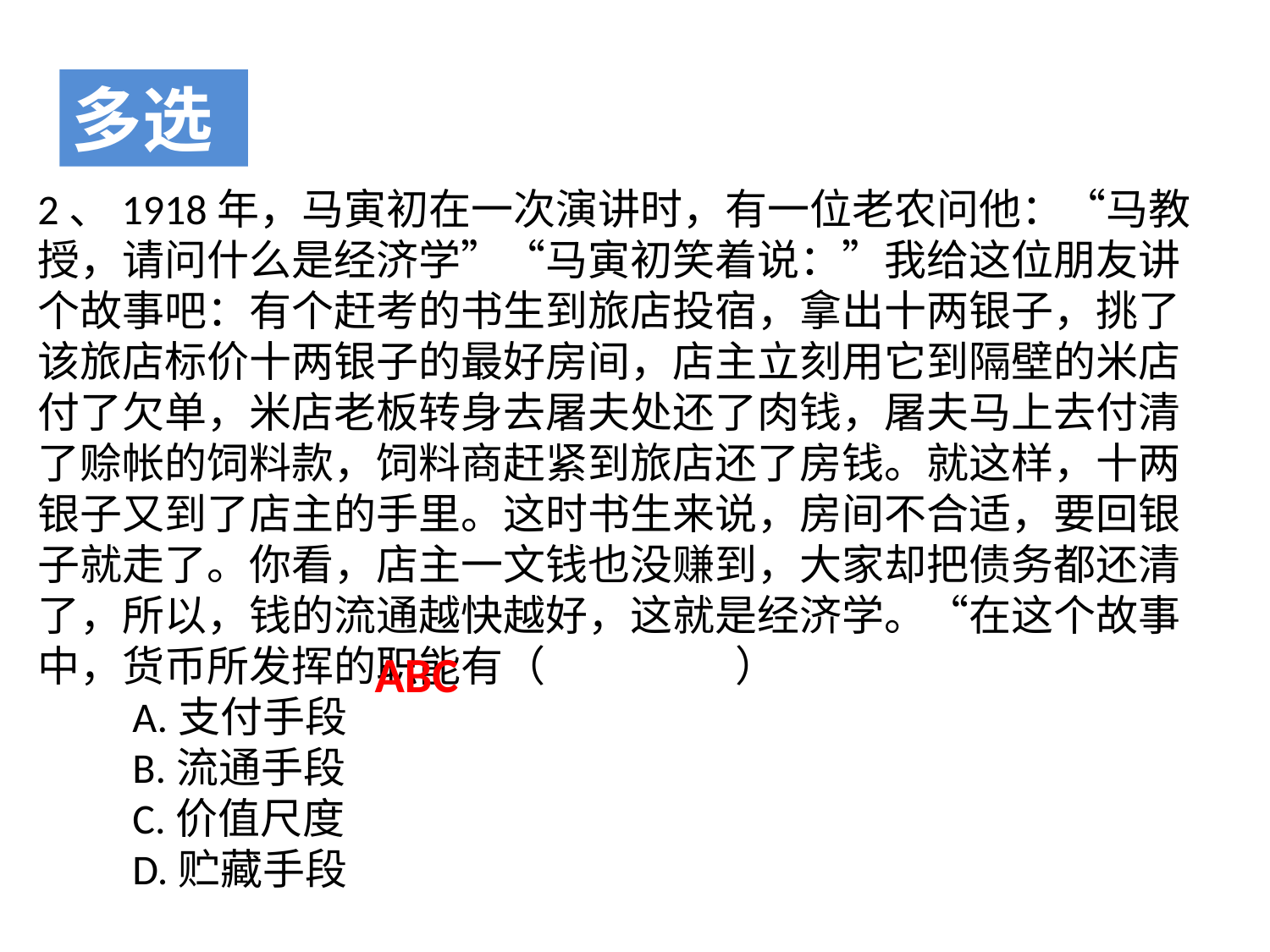

多选
2、1918年，马寅初在一次演讲时，有一位老农问他：“马教授，请问什么是经济学”“马寅初笑着说：”我给这位朋友讲个故事吧：有个赶考的书生到旅店投宿，拿出十两银子，挑了该旅店标价十两银子的最好房间，店主立刻用它到隔壁的米店付了欠单，米店老板转身去屠夫处还了肉钱，屠夫马上去付清了赊帐的饲料款，饲料商赶紧到旅店还了房钱。就这样，十两银子又到了店主的手里。这时书生来说，房间不合适，要回银子就走了。你看，店主一文钱也没赚到，大家却把债务都还清了，所以，钱的流通越快越好，这就是经济学。“在这个故事中，货币所发挥的职能有（                    ）
　　A.支付手段
　　B.流通手段
　　C.价值尺度
　　D.贮藏手段
ABC